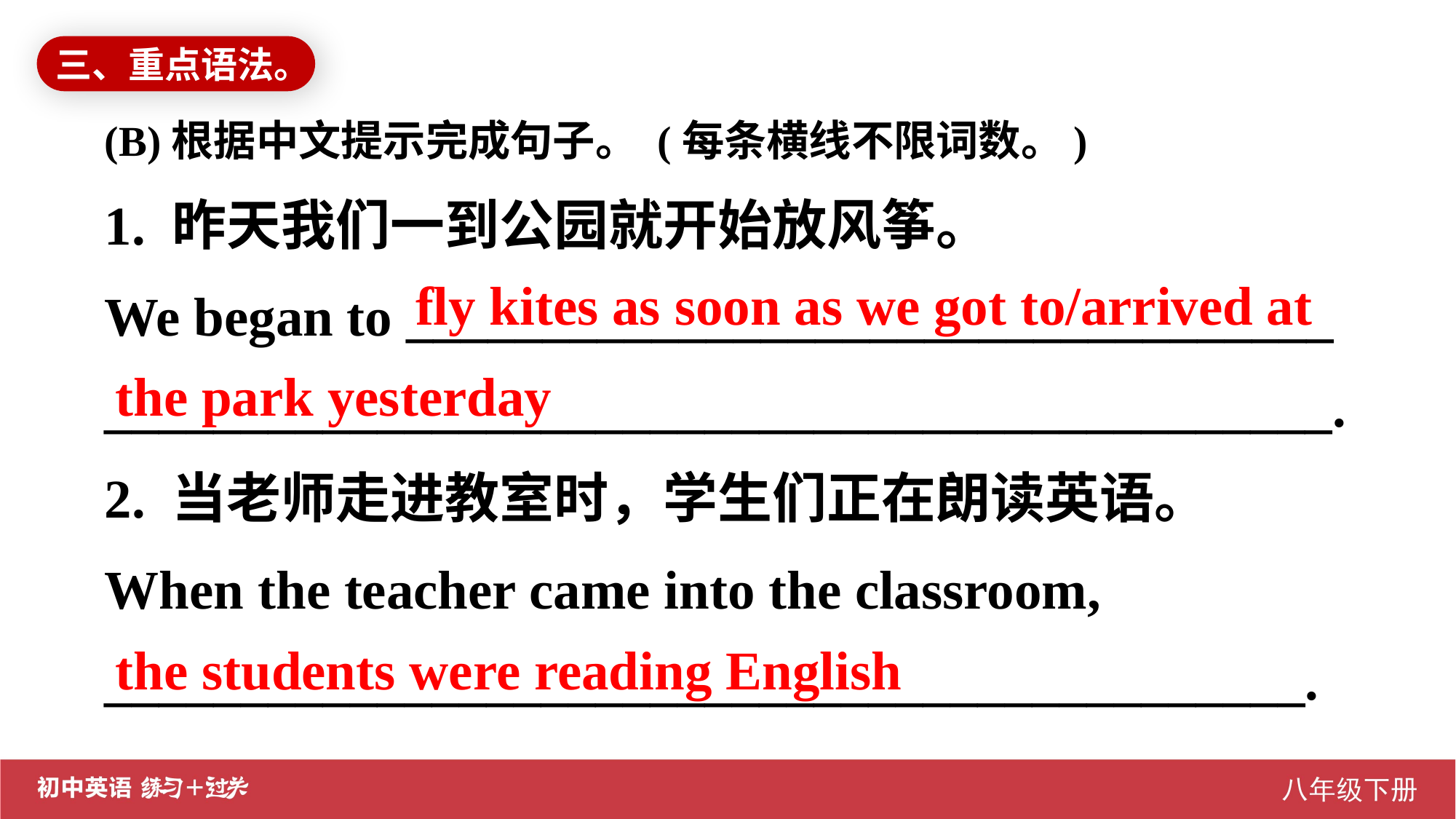

三、重点语法。
(B)根据中文提示完成句子。 (每条横线不限词数。)
1. 昨天我们一到公园就开始放风筝。
We began to __________________________________
_____________________________________________.
2. 当老师走进教室时，学生们正在朗读英语。
When the teacher came into the classroom,
____________________________________________.

                      fly kites as soon as we got to/arrived at the park yesterday

the students were reading English